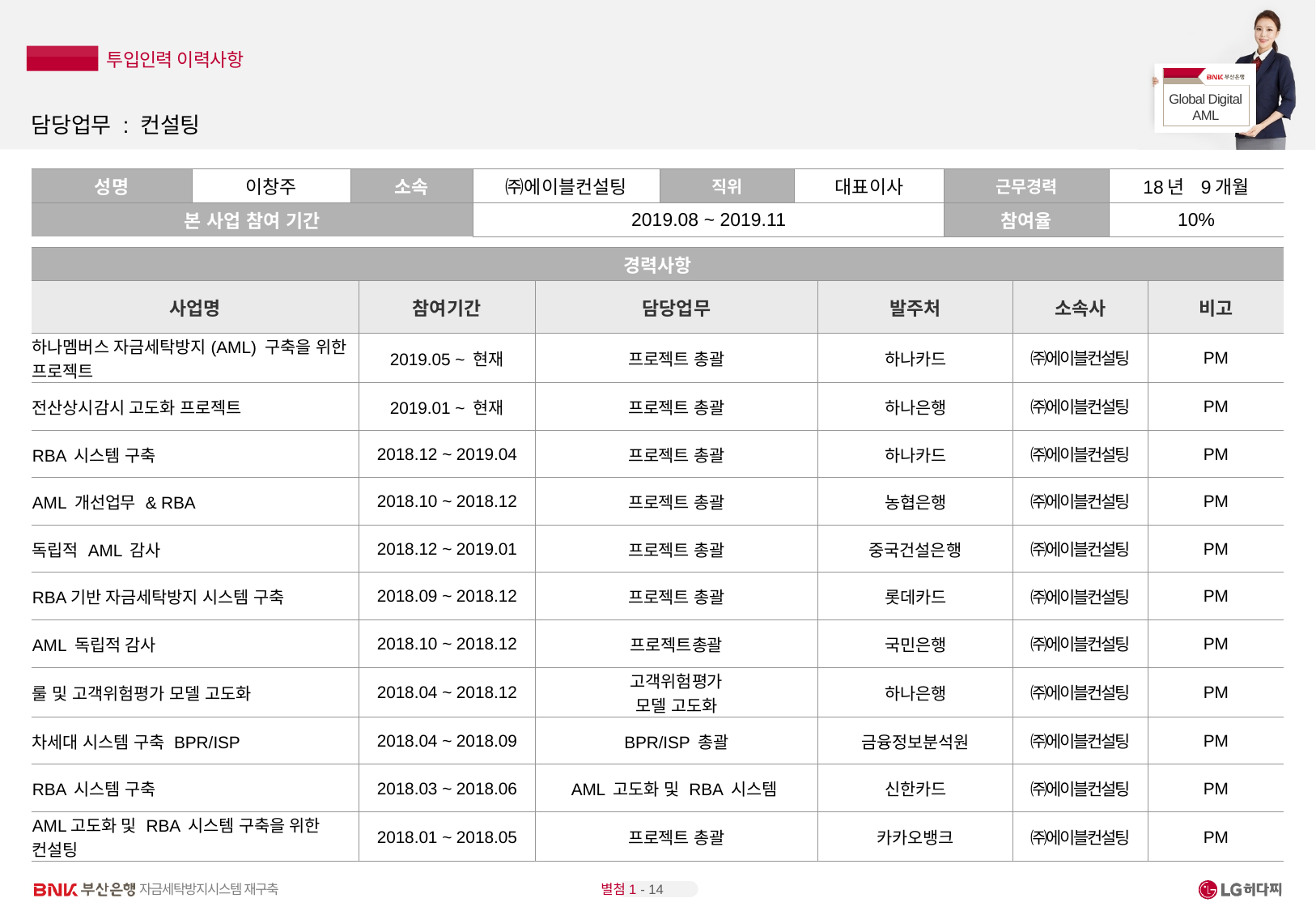

# 담당업무 : 컨설팅
| 성명 | 이창주 | 소속 | ㈜에이블컨설팅 | 직위 | 대표이사 | 근무경력 | 18년 9개월 |
| --- | --- | --- | --- | --- | --- | --- | --- |
| 본 사업 참여 기간 |  |  | 2019.08 ~ 2019.11 |  |  | 참여율 | 10% |
| 경력사항 |  |  |  |  |  |
| --- | --- | --- | --- | --- | --- |
| 사업명 | 참여기간 | 담당업무 | 발주처 | 소속사 | 비고 |
| 하나멤버스 자금세탁방지(AML) 구축을 위한 프로젝트 | 2019.05 ~ 현재 | 프로젝트 총괄 | 하나카드 | ㈜에이블컨설팅 | PM |
| 전산상시감시 고도화 프로젝트 | 2019.01 ~ 현재 | 프로젝트 총괄 | 하나은행 | ㈜에이블컨설팅 | PM |
| RBA 시스템 구축 | 2018.12 ~ 2019.04 | 프로젝트 총괄 | 하나카드 | ㈜에이블컨설팅 | PM |
| AML 개선업무 & RBA | 2018.10 ~ 2018.12 | 프로젝트 총괄 | 농협은행 | ㈜에이블컨설팅 | PM |
| 독립적 AML 감사 | 2018.12 ~ 2019.01 | 프로젝트 총괄 | 중국건설은행 | ㈜에이블컨설팅 | PM |
| RBA기반 자금세탁방지 시스템 구축 | 2018.09 ~ 2018.12 | 프로젝트 총괄 | 롯데카드 | ㈜에이블컨설팅 | PM |
| AML 독립적 감사 | 2018.10 ~ 2018.12 | 프로젝트총괄 | 국민은행 | ㈜에이블컨설팅 | PM |
| 룰 및 고객위험평가 모델 고도화 | 2018.04 ~ 2018.12 | 고객위험평가 모델 고도화 | 하나은행 | ㈜에이블컨설팅 | PM |
| 차세대 시스템 구축 BPR/ISP | 2018.04 ~ 2018.09 | BPR/ISP 총괄 | 금융정보분석원 | ㈜에이블컨설팅 | PM |
| RBA 시스템 구축 | 2018.03 ~ 2018.06 | AML 고도화 및 RBA 시스템 | 신한카드 | ㈜에이블컨설팅 | PM |
| AML고도화 및 RBA 시스템 구축을 위한 컨설팅 | 2018.01 ~ 2018.05 | 프로젝트 총괄 | 카카오뱅크 | ㈜에이블컨설팅 | PM |
별첨1 - 14